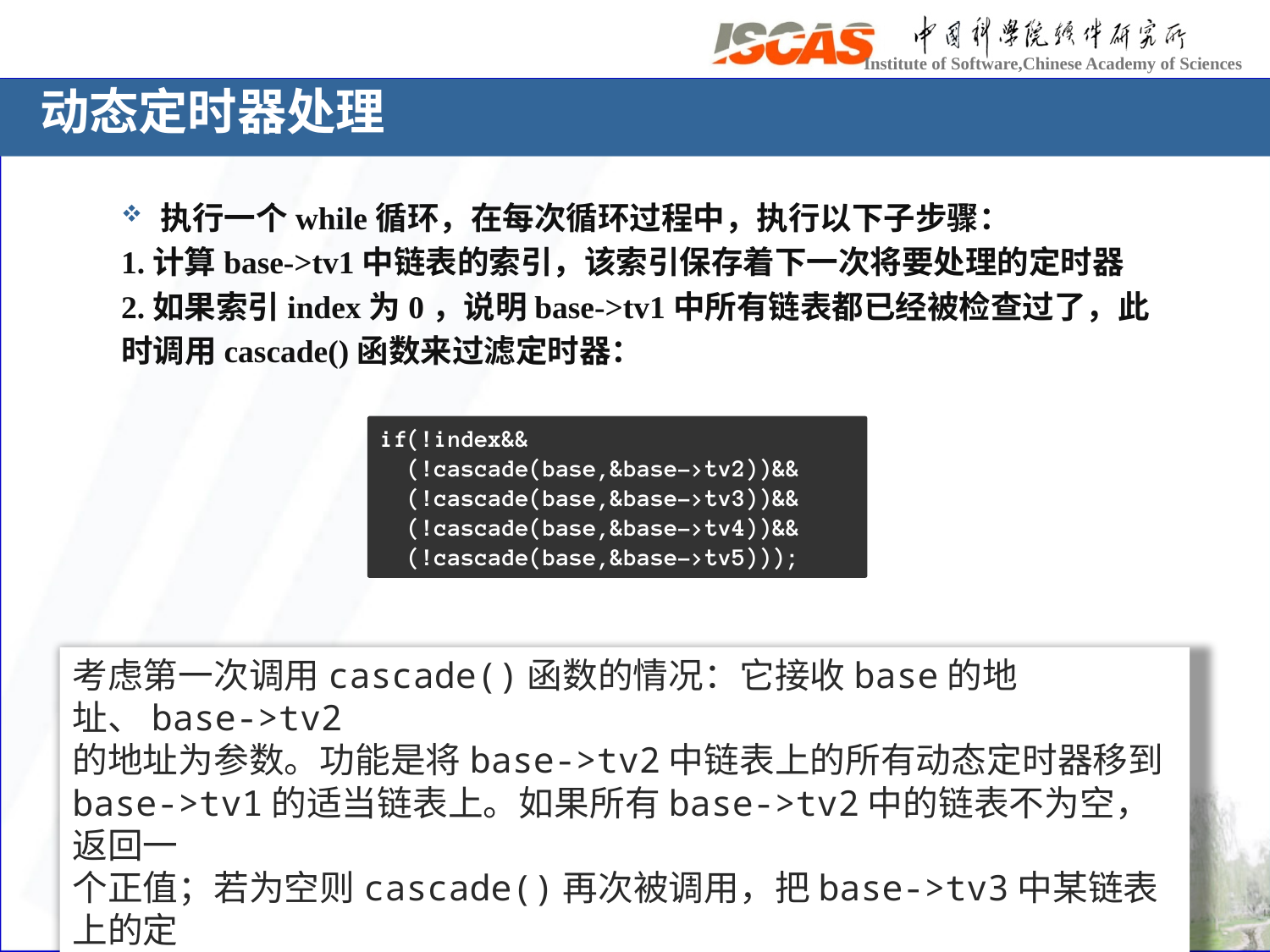

# 动态定时器处理
执行一个while循环，在每次循环过程中，执行以下子步骤：
1.计算base->tv1中链表的索引，该索引保存着下一次将要处理的定时器
2.如果索引index为0，说明base->tv1中所有链表都已经被检查过了，此
时调用cascade()函数来过滤定时器：

if(!index&&
  (!cascade(base,&base->tv2))&&
  (!cascade(base,&base->tv3))&&
  (!cascade(base,&base->tv4))&&
  (!cascade(base,&base->tv5)));
考虑第一次调用cascade()函数的情况：它接收base的地址、base->tv2
的地址为参数。功能是将base->tv2中链表上的所有动态定时器移到
base->tv1的适当链表上。如果所有base->tv2中的链表不为空，返回一
个正值；若为空则cascade()再次被调用，把base->tv3中某链表上的定
时器填充到base->tv2上。